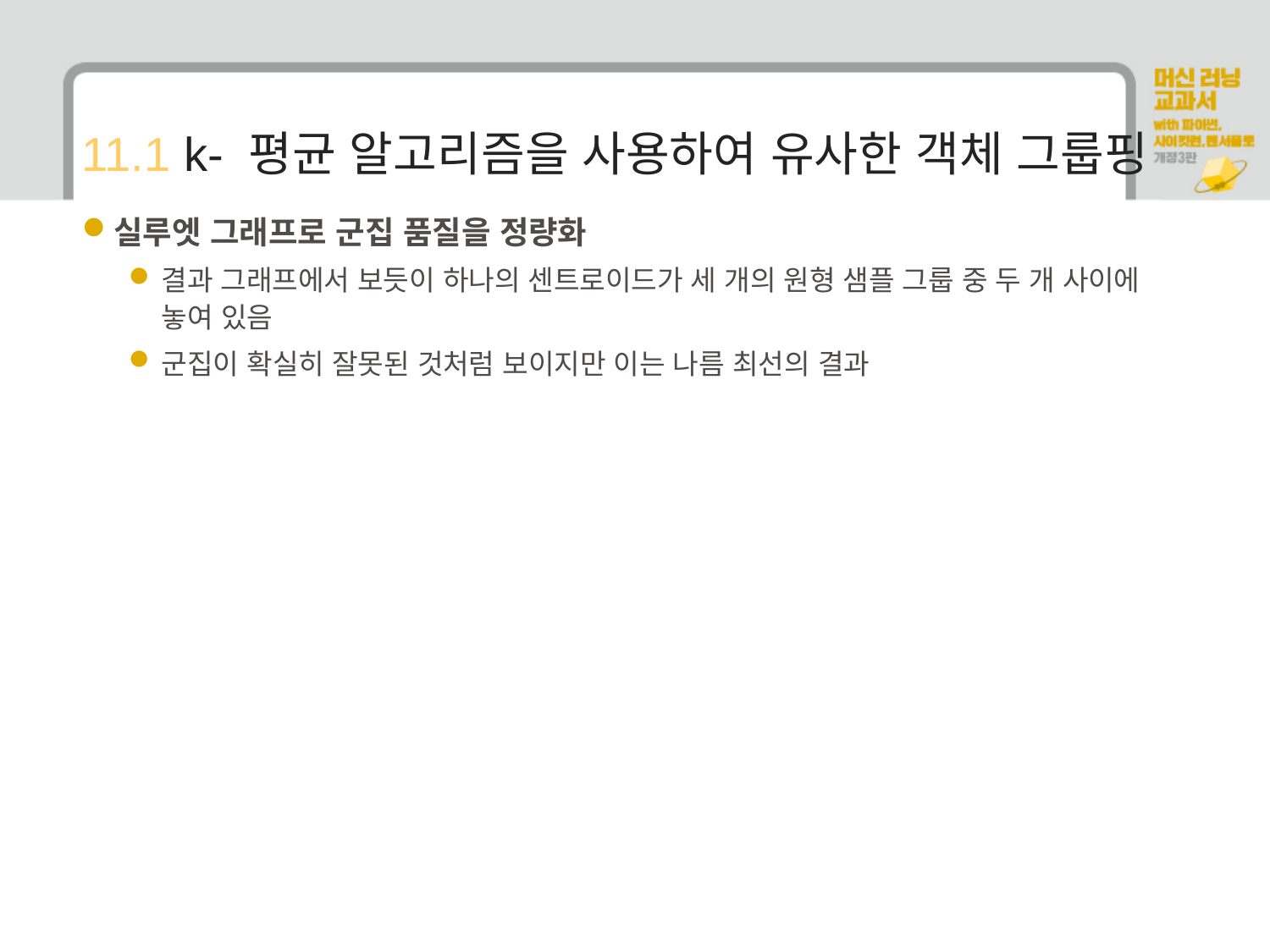

# 11.1 k- 평균 알고리즘을 사용하여 유사한 객체 그룹핑
실루엣 그래프로 군집 품질을 정량화
결과 그래프에서 보듯이 하나의 센트로이드가 세 개의 원형 샘플 그룹 중 두 개 사이에 놓여 있음
군집이 확실히 잘못된 것처럼 보이지만 이는 나름 최선의 결과